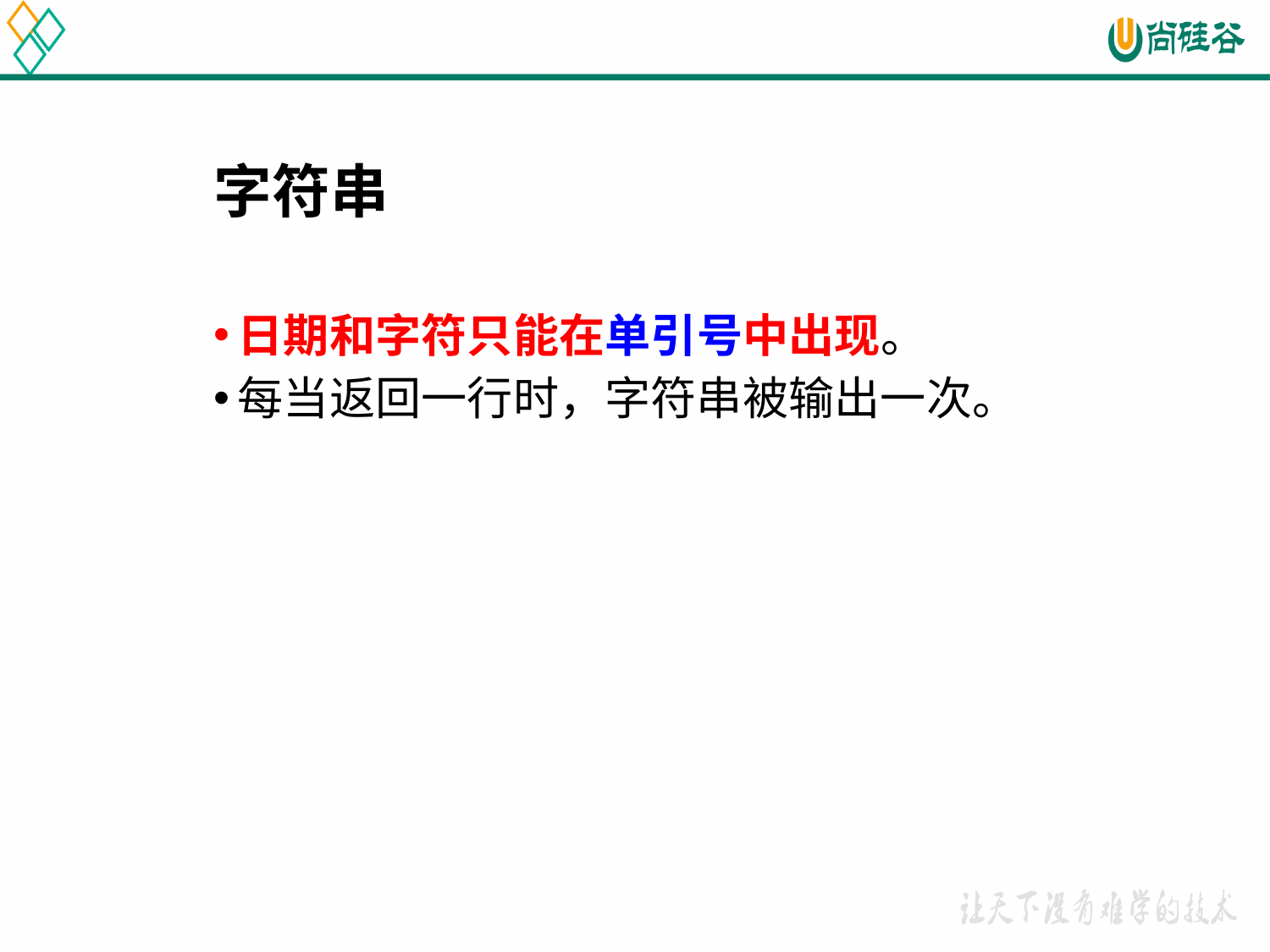

字符串
日期和字符只能在单引号中出现。
每当返回一行时，字符串被输出一次。